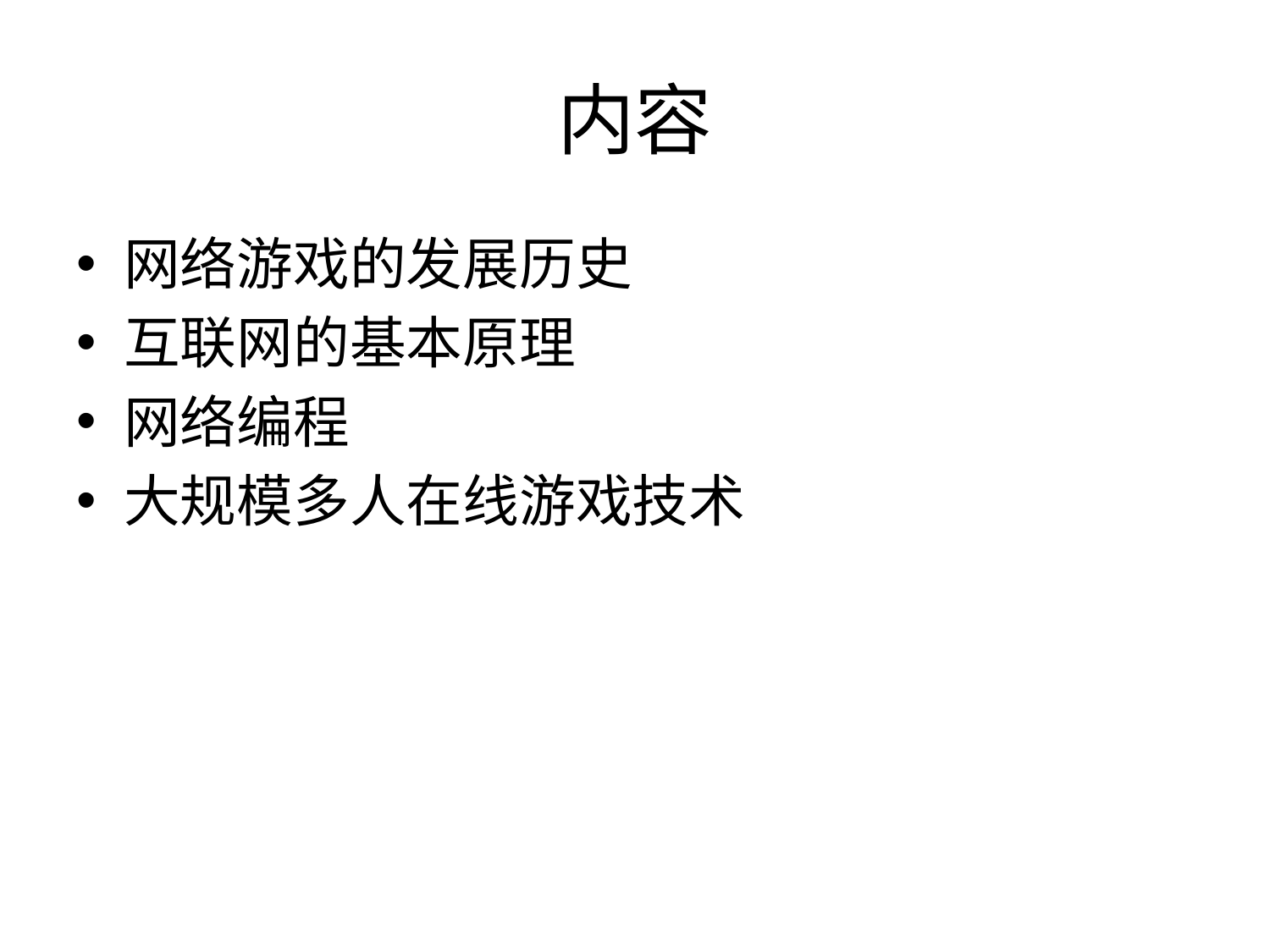

# 内容
网络游戏的发展历史
互联网的基本原理
网络编程
大规模多人在线游戏技术